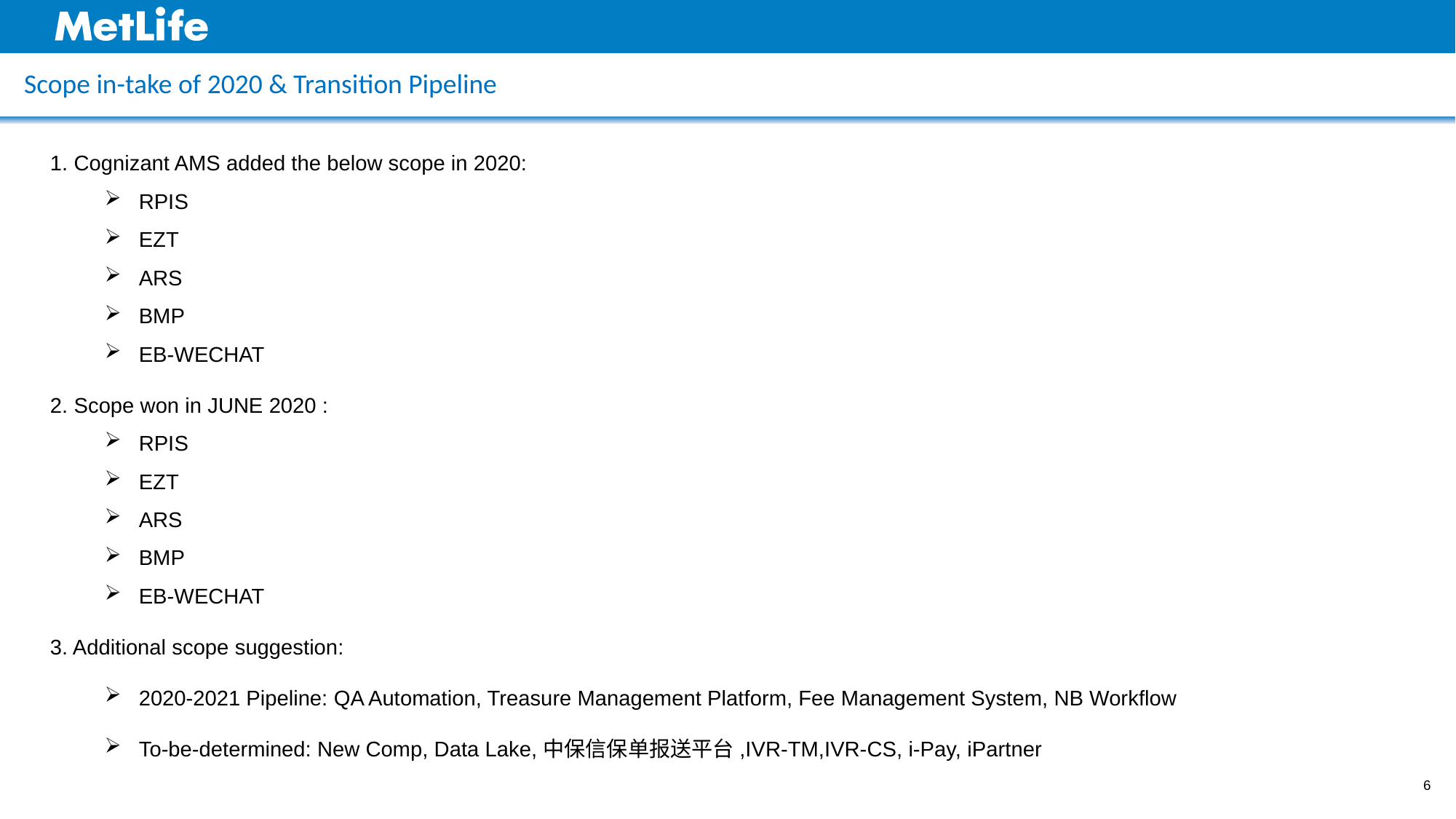

# Scope in-take of 2020 & Transition Pipeline
1. Cognizant AMS added the below scope in 2020:
RPIS
EZT
ARS
BMP
EB-WECHAT
2. Scope won in JUNE 2020 :
RPIS
EZT
ARS
BMP
EB-WECHAT
3. Additional scope suggestion:
2020-2021 Pipeline: QA Automation, Treasure Management Platform, Fee Management System, NB Workflow
To-be-determined: New Comp, Data Lake,中保信保单报送平台,IVR-TM,IVR-CS, i-Pay, iPartner